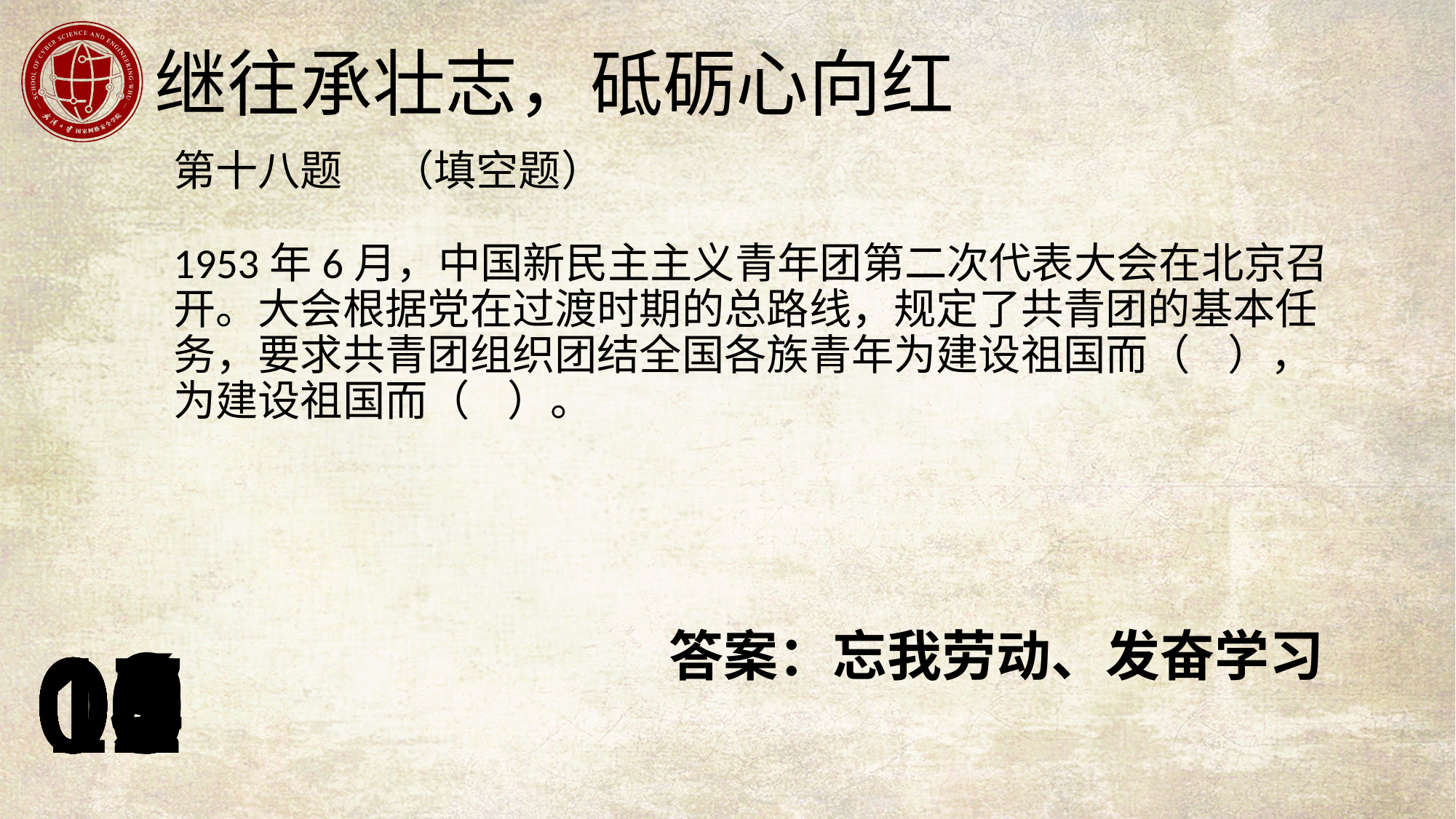

第十八题	（填空题）
1953年6月，中国新民主主义青年团第二次代表大会在北京召开。大会根据党在过渡时期的总路线，规定了共青团的基本任务，要求共青团组织团结全国各族青年为建设祖国而（    ），为建设祖国而（    ）。
答案：忘我劳动、发奋学习